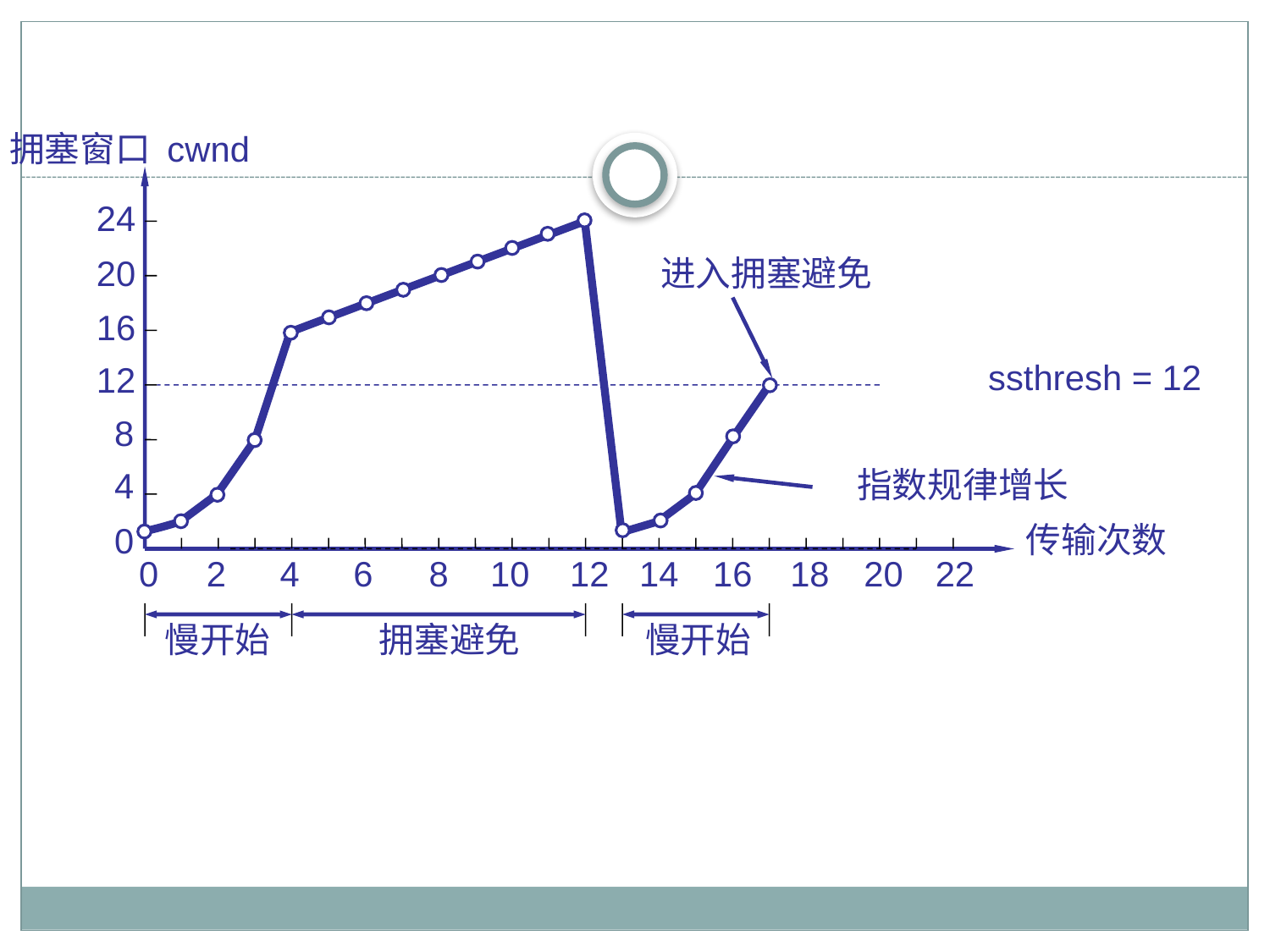

#
拥塞窗口 cwnd

24

20
进入拥塞避免

16

ssthresh = 12
12

8

指数规律增长

4

传输次数
0

0
2
4
6
8
10
12
14
16
18
20
22

慢开始
拥塞避免
慢开始